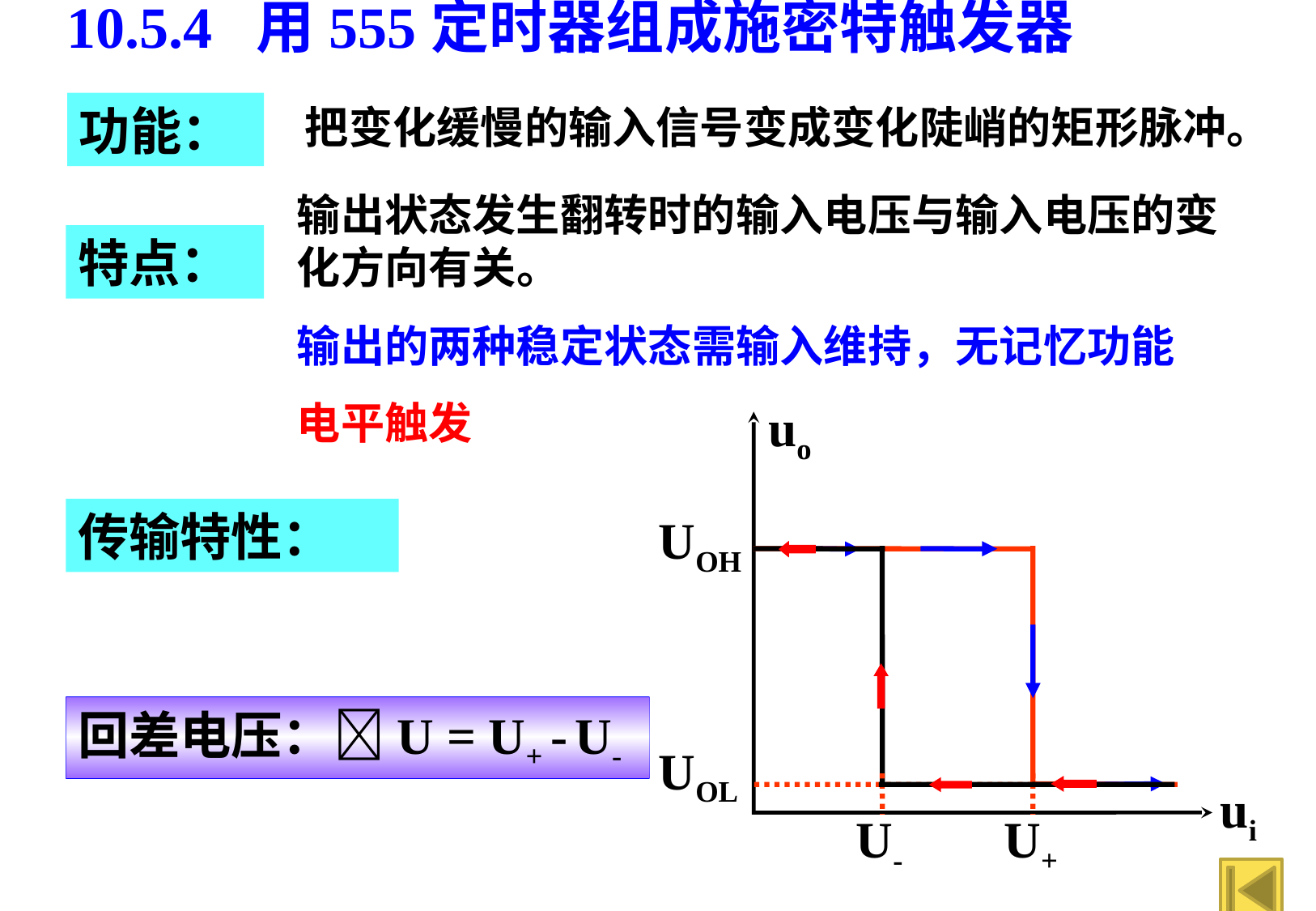

10.5.4  用555定时器组成施密特触发器
功能：
把变化缓慢的输入信号变成变化陡峭的矩形脉冲。
输出状态发生翻转时的输入电压与输入电压的变化方向有关。
特点：
输出的两种稳定状态需输入维持，无记忆功能
uo
电平触发

传输特性：
UOH

回差电压：ΔU = U+ - U-
UOL
ui

U-
U+